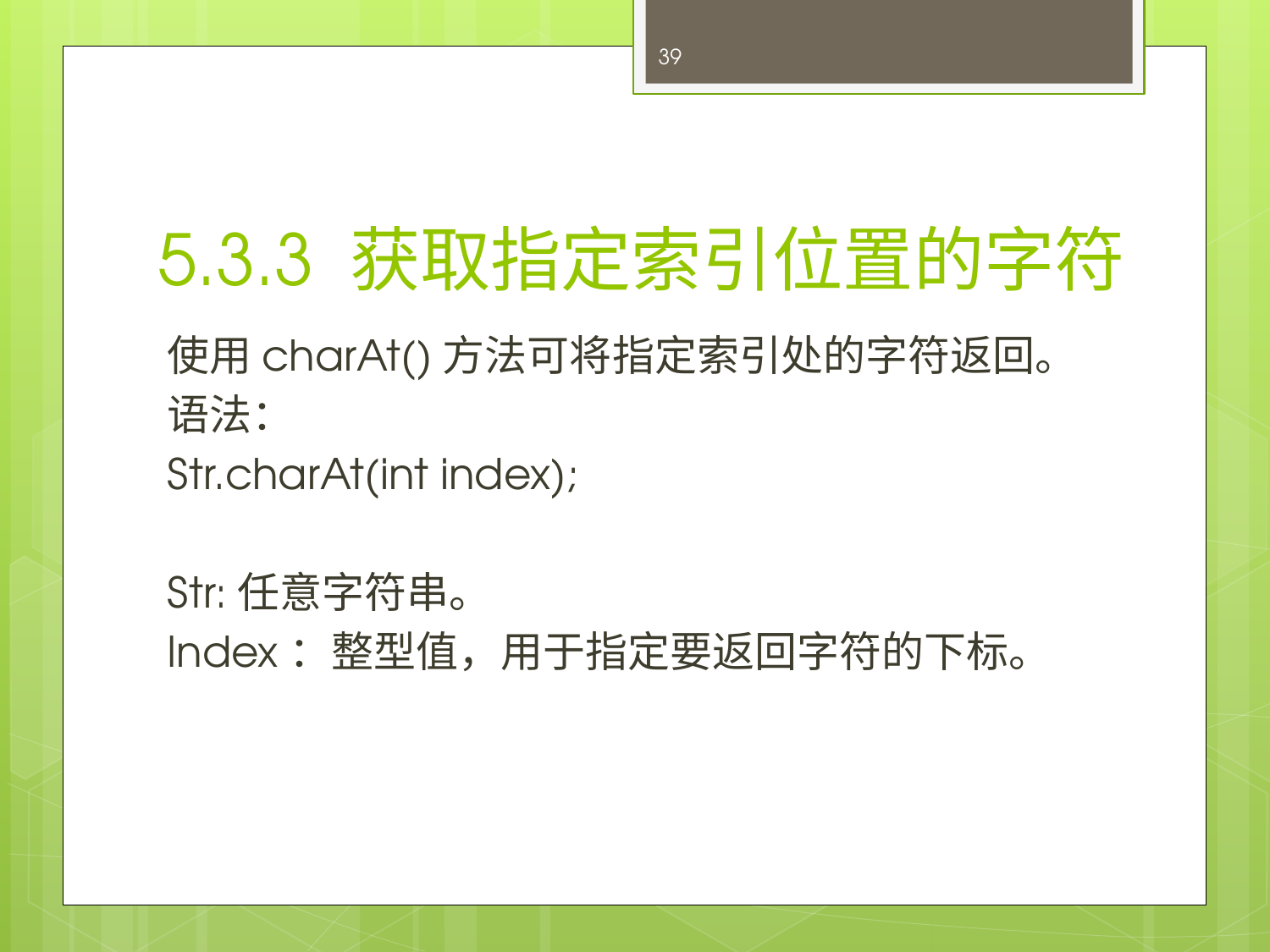

39
# 5.3.3 获取指定索引位置的字符
使用charAt()方法可将指定索引处的字符返回。
语法：
Str.charAt(int index);

Str:任意字符串。
Index：整型值，用于指定要返回字符的下标。